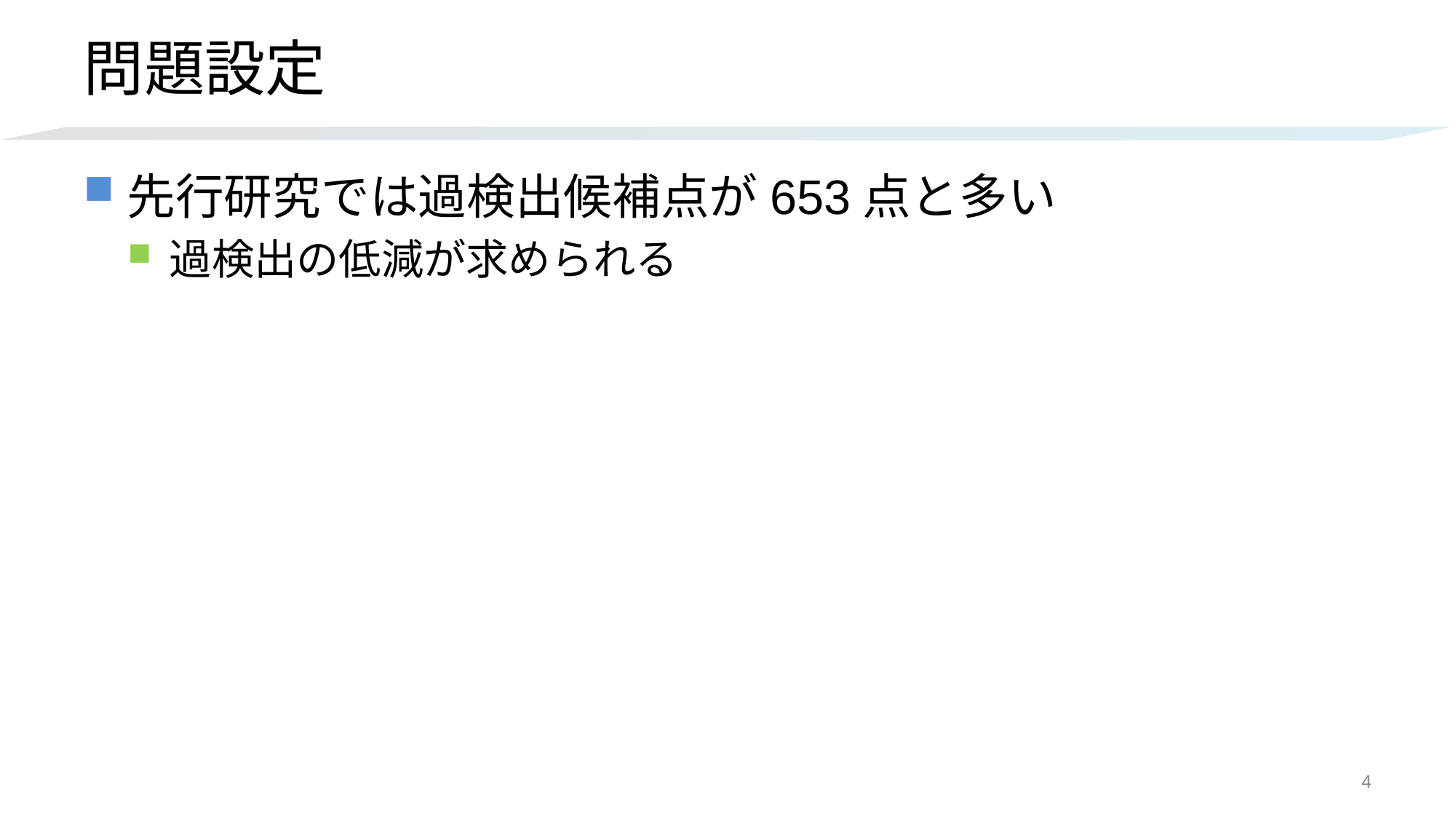

# 問題設定
先行研究では過検出候補点が653点と多い
過検出の低減が求められる
4